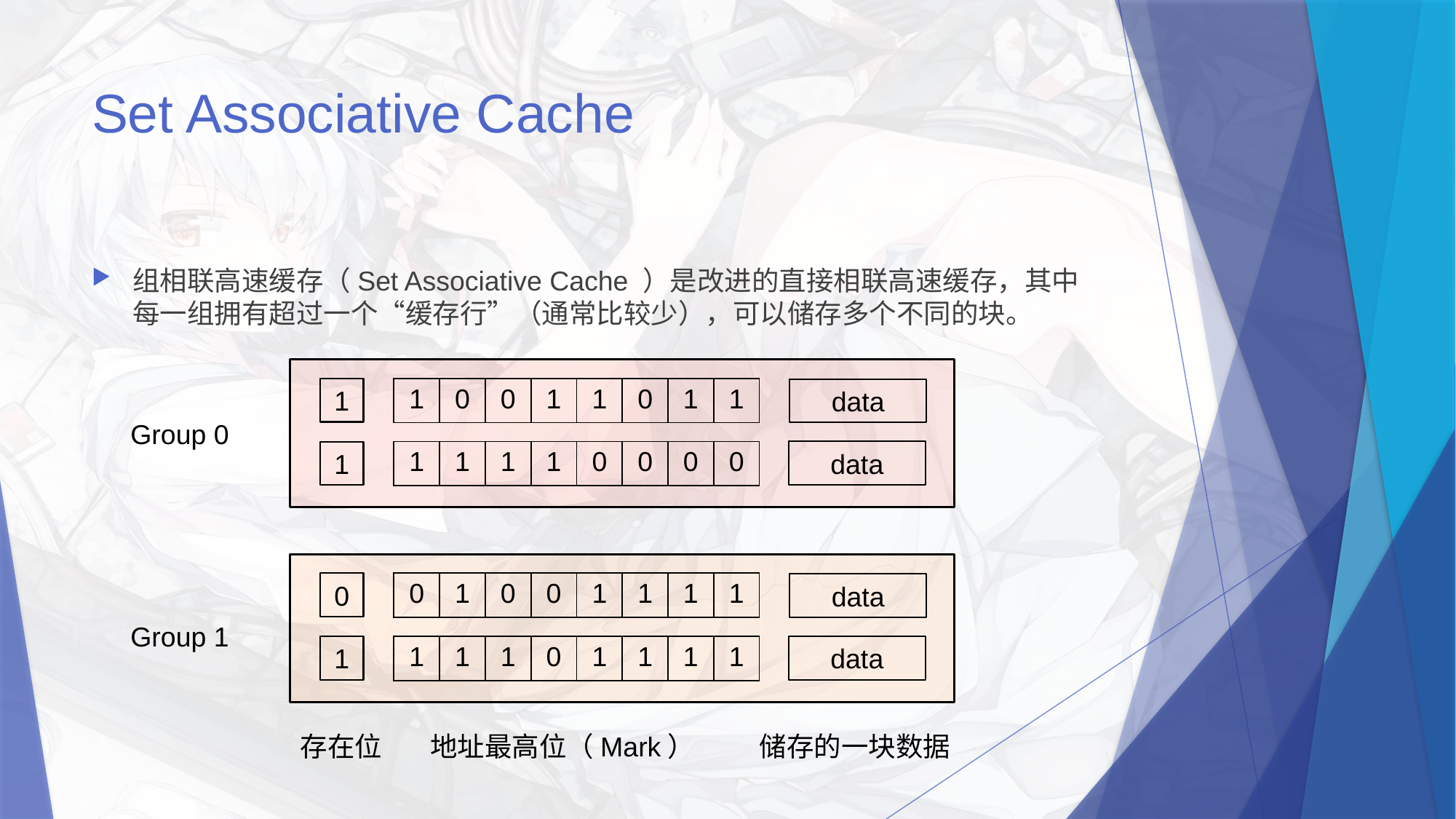

# Set Associative Cache
组相联高速缓存（Set Associative Cache ）是改进的直接相联高速缓存，其中每一组拥有超过一个“缓存行”（通常比较少），可以储存多个不同的块。

| 1 | 0 | 0 | 1 | 1 | 0 | 1 | 1 |
| --- | --- | --- | --- | --- | --- | --- | --- |
1
data
Group 0
| 1 | 1 | 1 | 1 | 0 | 0 | 0 | 0 |
| --- | --- | --- | --- | --- | --- | --- | --- |
data
1

| 0 | 1 | 0 | 0 | 1 | 1 | 1 | 1 |
| --- | --- | --- | --- | --- | --- | --- | --- |
0
data
Group 1
| 1 | 1 | 1 | 0 | 1 | 1 | 1 | 1 |
| --- | --- | --- | --- | --- | --- | --- | --- |
data
1
存在位
地址最高位（Mark）
储存的一块数据